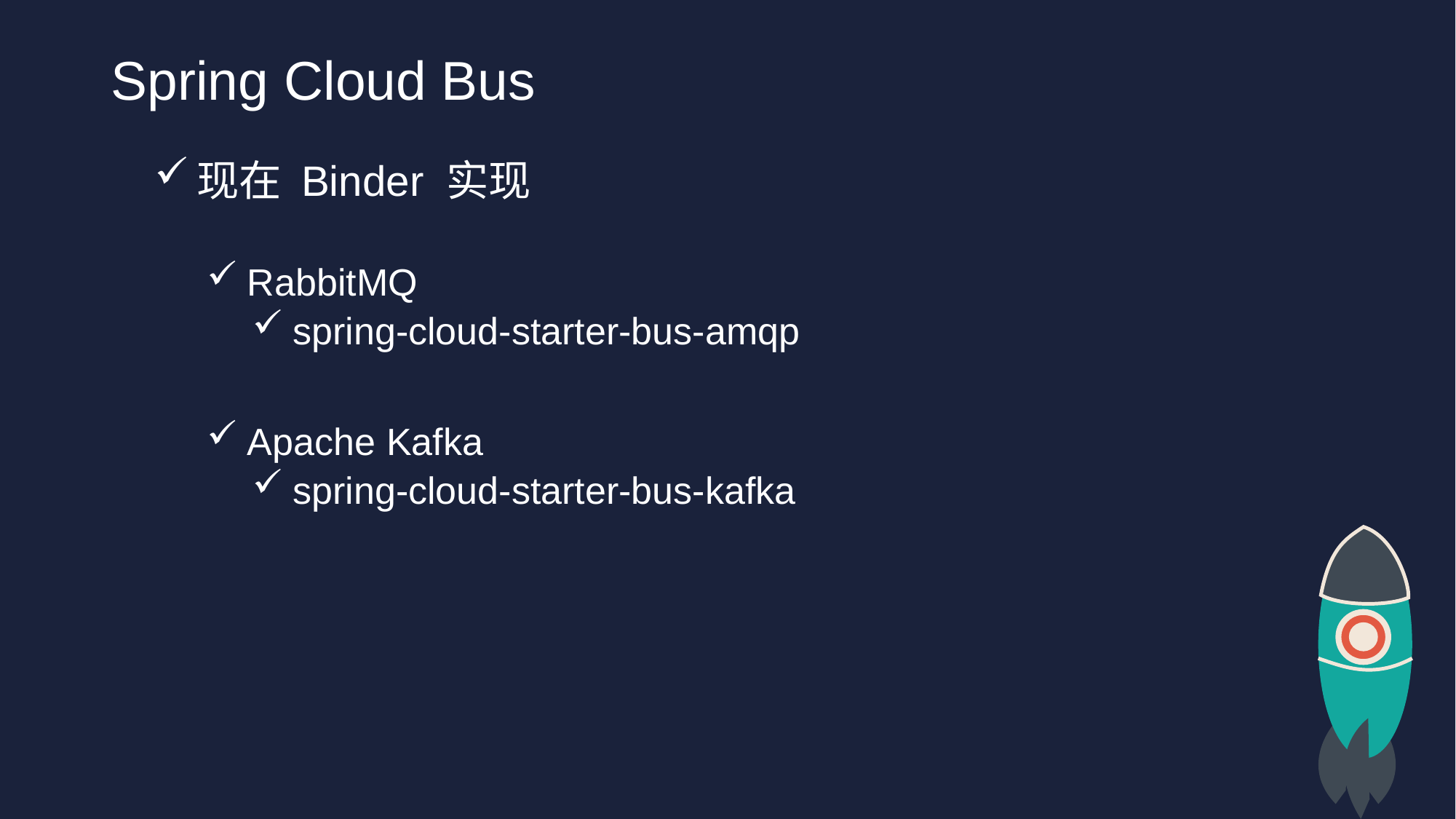

# Spring Cloud Bus
现在 Binder 实现

RabbitMQ
spring-cloud-starter-bus-amqp

Apache Kafka
spring-cloud-starter-bus-kafka